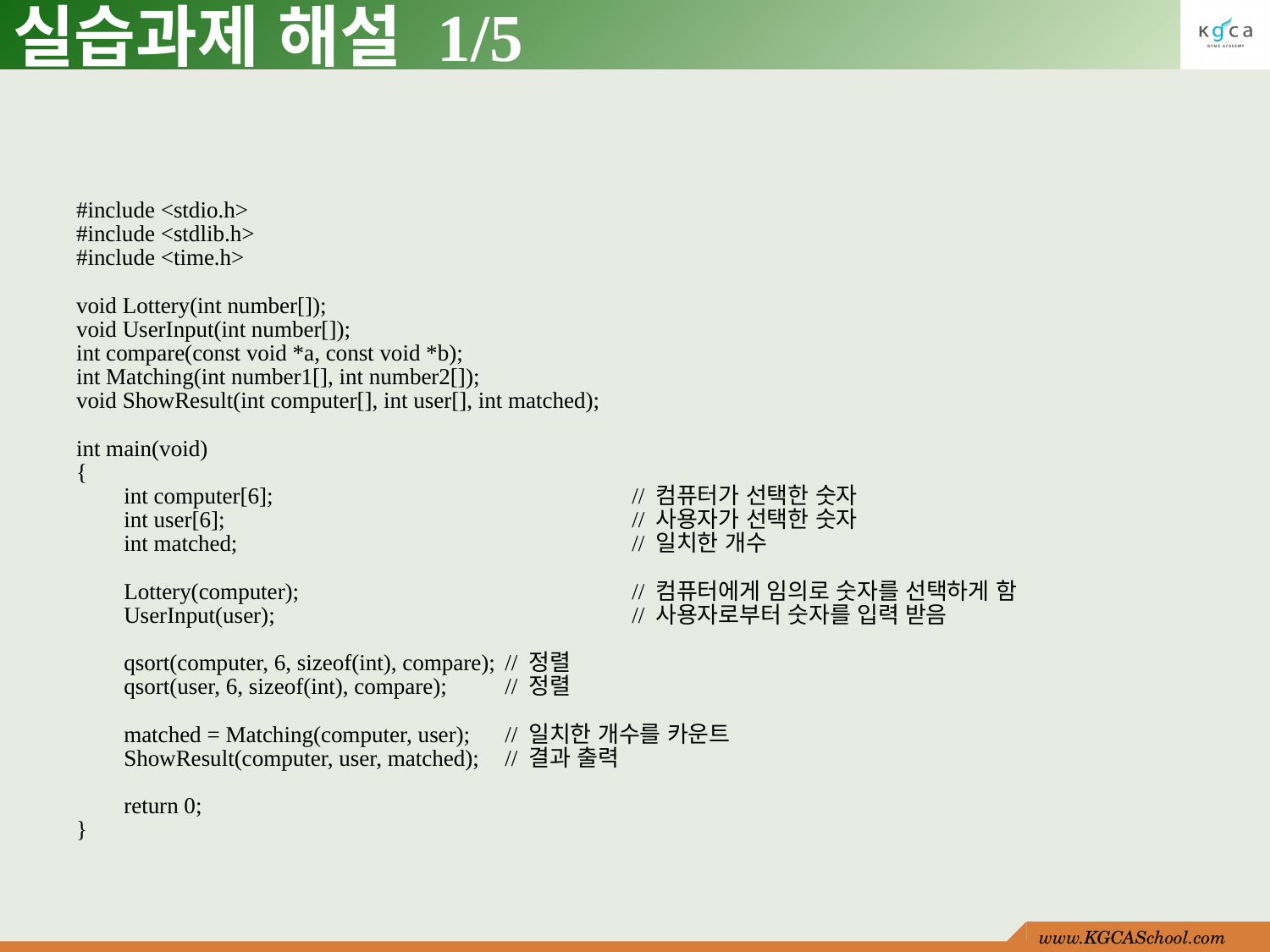

# 실습과제 해설 1/5
#include <stdio.h>
#include <stdlib.h>
#include <time.h>

void Lottery(int number[]);
void UserInput(int number[]);
int compare(const void *a, const void *b);
int Matching(int number1[], int number2[]);
void ShowResult(int computer[], int user[], int matched);

int main(void)
{
	int computer[6];			// 컴퓨터가 선택한 숫자
	int user[6];				// 사용자가 선택한 숫자
	int matched;				// 일치한 개수

	Lottery(computer);			// 컴퓨터에게 임의로 숫자를 선택하게 함
	UserInput(user);			// 사용자로부터 숫자를 입력 받음

	qsort(computer, 6, sizeof(int), compare);	// 정렬
	qsort(user, 6, sizeof(int), compare);	// 정렬

	matched = Matching(computer, user);	// 일치한 개수를 카운트
	ShowResult(computer, user, matched);	// 결과 출력

	return 0;
}